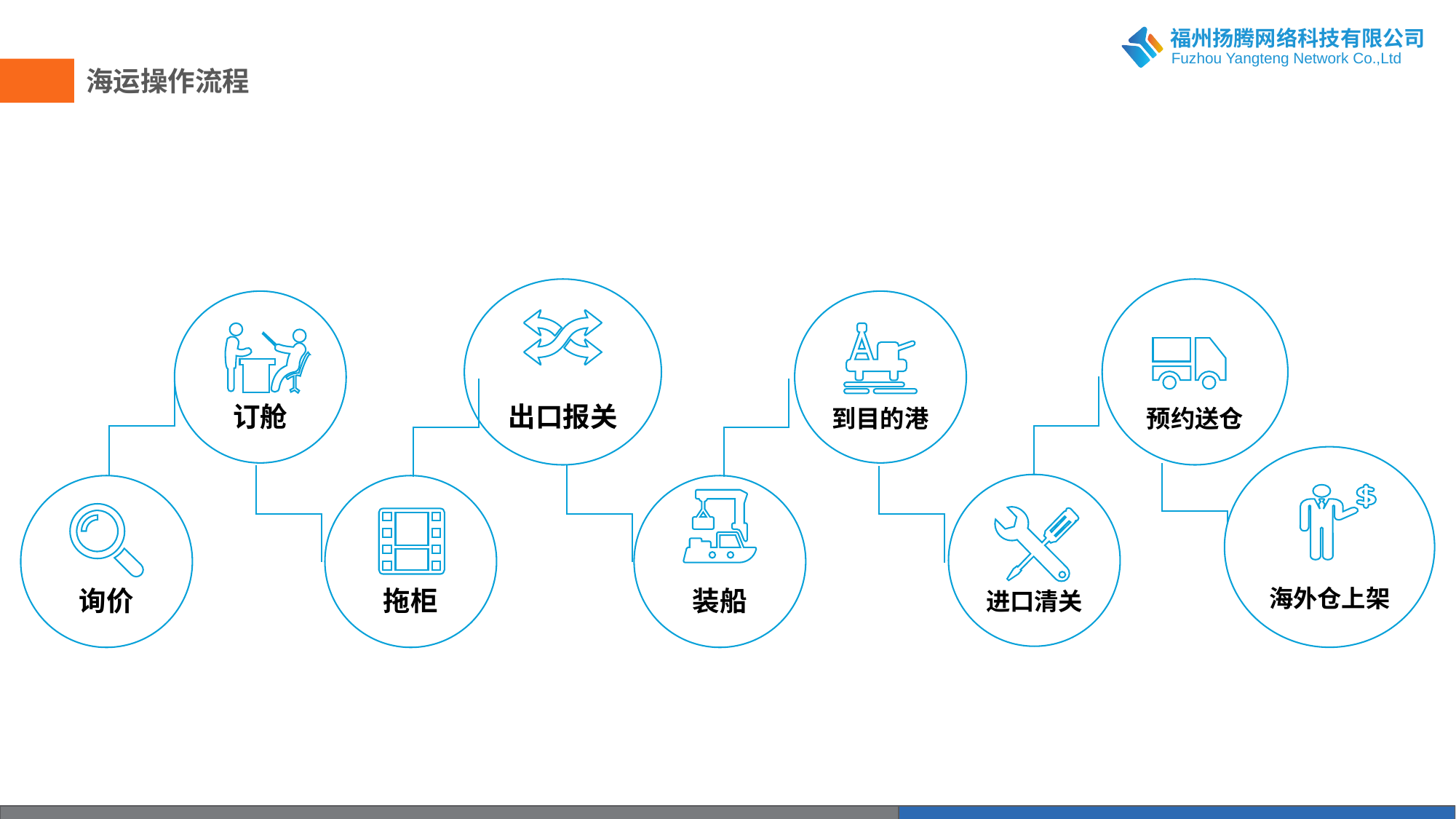

海运操作流程
出口报关
预约送仓
订舱
到目的港

进口清关
询价
拖柜
装船

海外仓上架